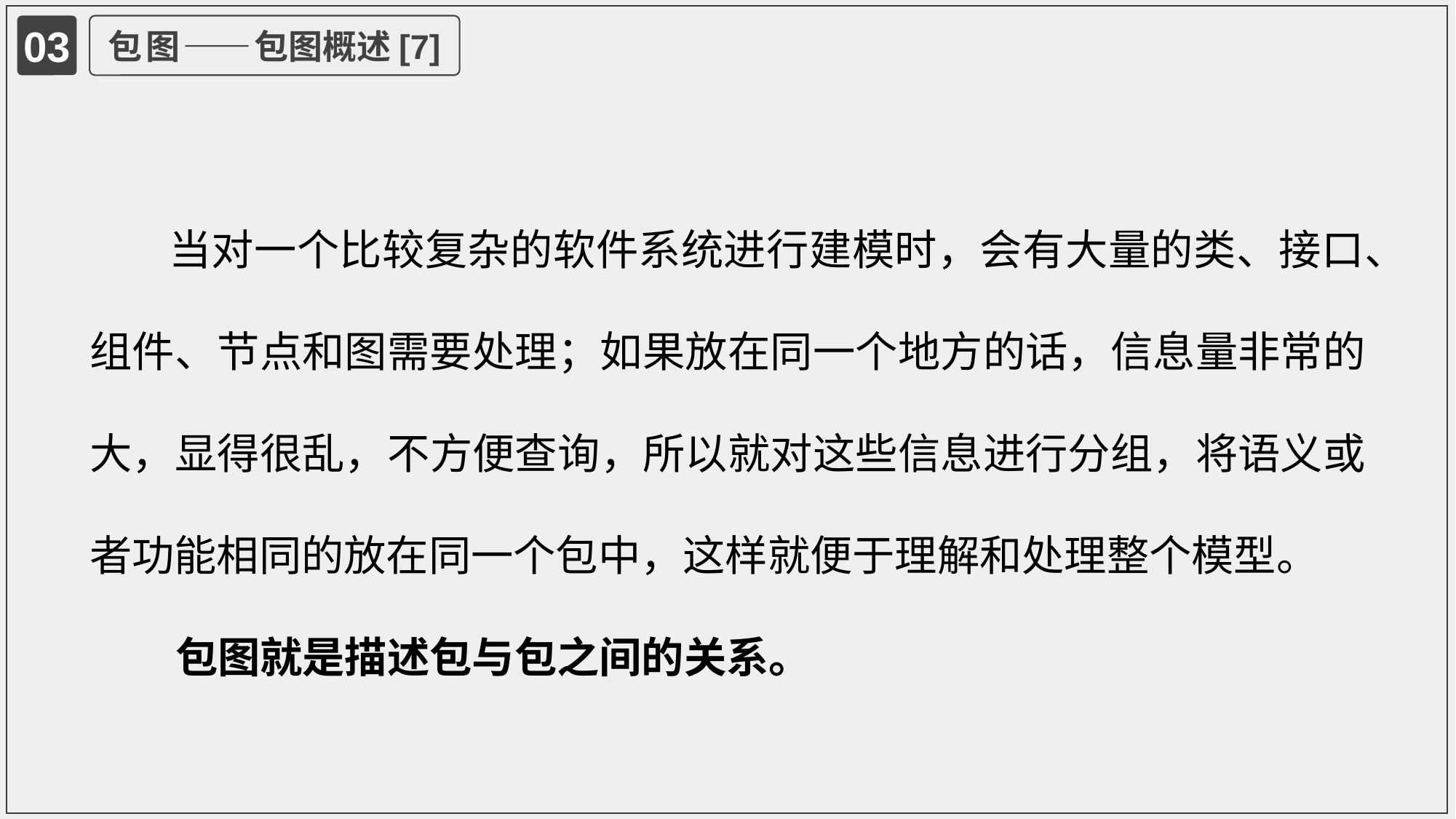

03
包图——包图概述[7]
       当对一个比较复杂的软件系统进行建模时，会有大量的类、接口、组件、节点和图需要处理；如果放在同一个地方的话，信息量非常的大，显得很乱，不方便查询，所以就对这些信息进行分组，将语义或者功能相同的放在同一个包中，这样就便于理解和处理整个模型。
        包图就是描述包与包之间的关系。